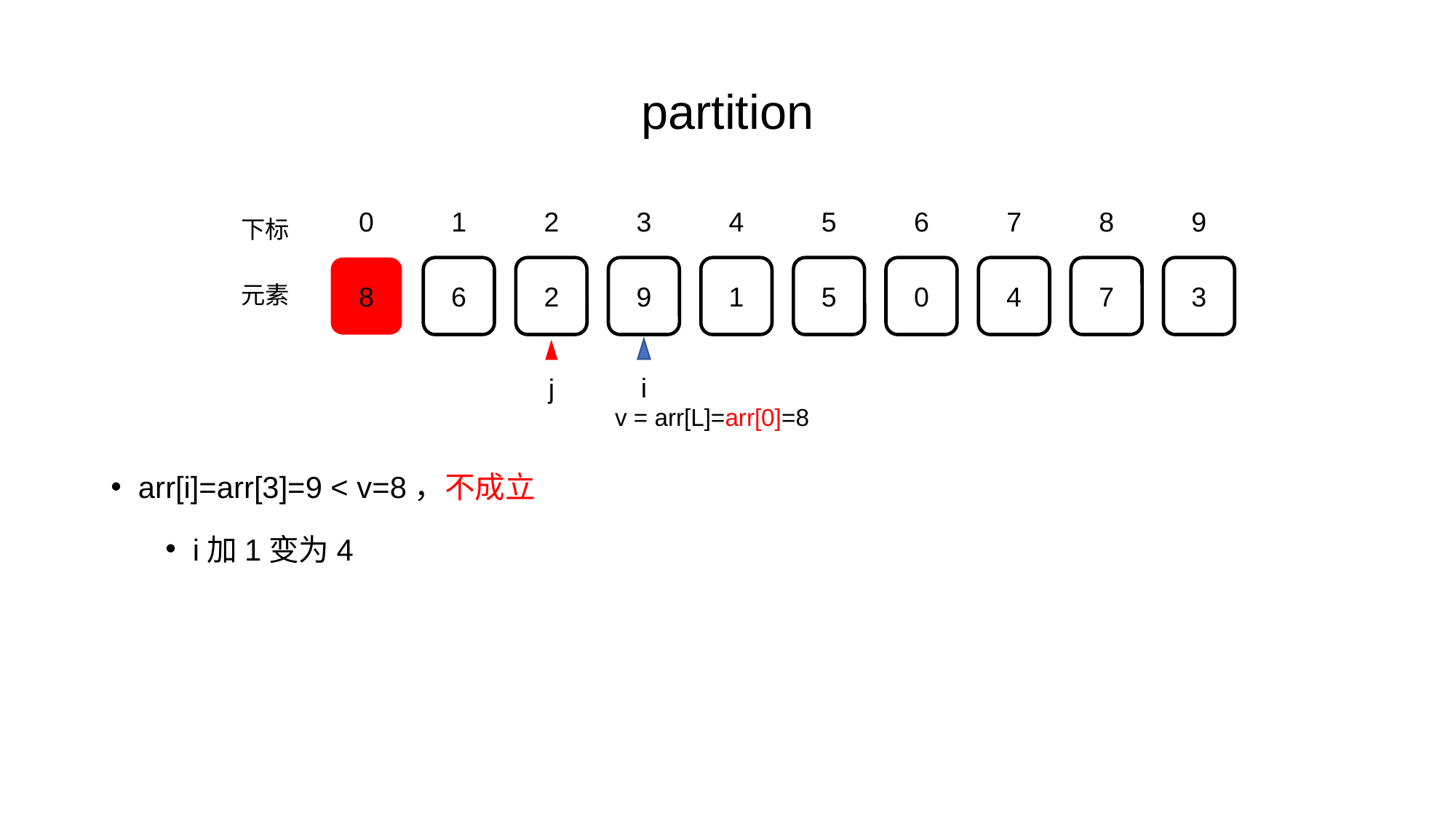

partition
0
1
2
3
4
5
6
7
8
9
下标
8
6
2
9
1
5
0
4
7
3
元素

i

j
v = arr[L]=arr[0]=8
arr[i]=arr[3]=9 < v=8，不成立
i加1变为4